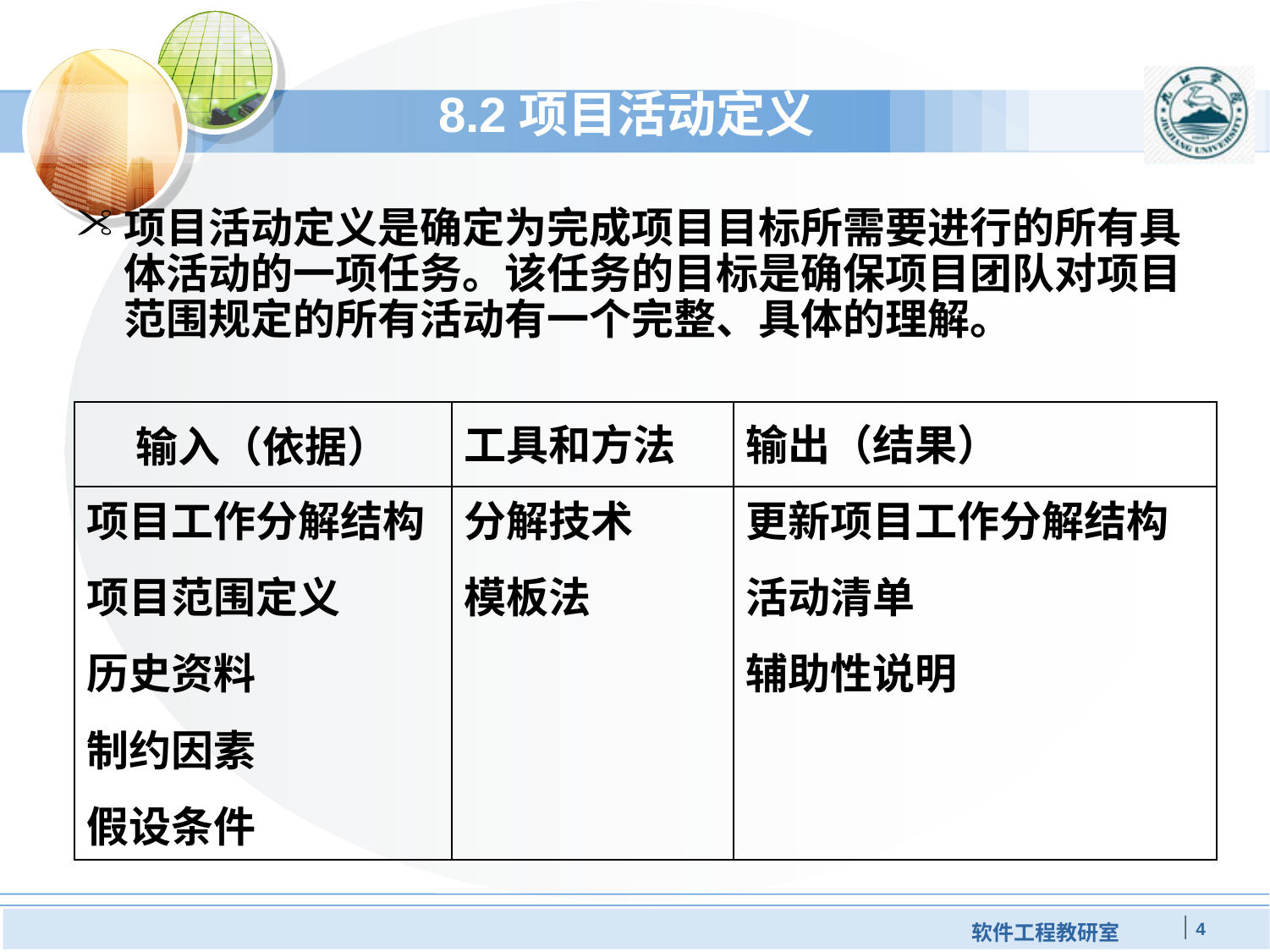

# 8.2项目活动定义
项目活动定义是确定为完成项目目标所需要进行的所有具体活动的一项任务。该任务的目标是确保项目团队对项目范围规定的所有活动有一个完整、具体的理解。
| 输入（依据） | 工具和方法 | 输出（结果） |
| --- | --- | --- |
| 项目工作分解结构 项目范围定义 历史资料 制约因素 假设条件 | 分解技术 模板法 | 更新项目工作分解结构 活动清单 辅助性说明 |